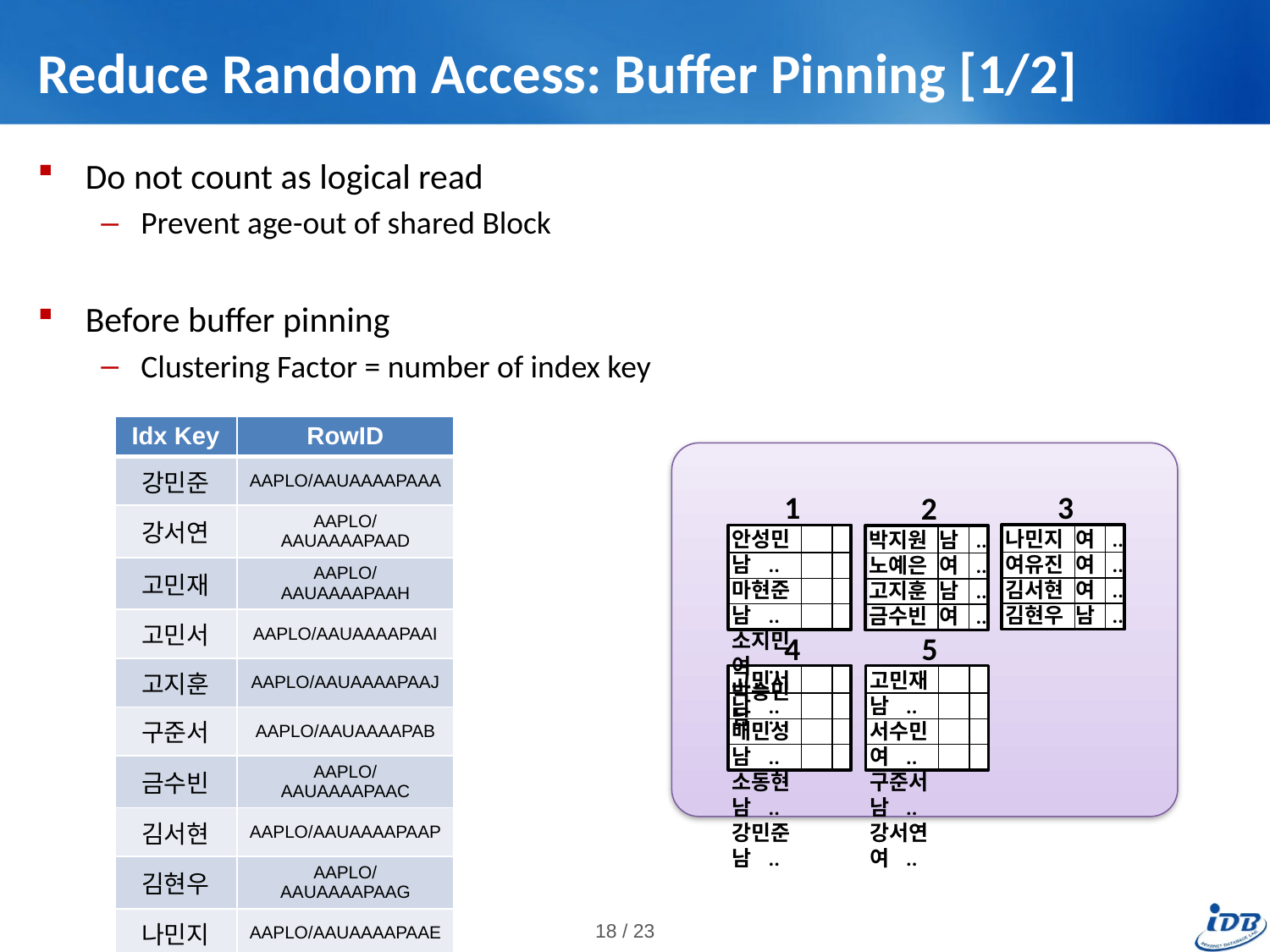

# Reduce Random Access: Buffer Pinning [1/2]
Do not count as logical read
Prevent age-out of shared Block

Before buffer pinning
Clustering Factor = number of index key
| Idx Key | RowID |
| --- | --- |
| 강민준 | AAPLO/AAUAAAAPAAA |
| 강서연 | AAPLO/AAUAAAAPAAD |
| 고민재 | AAPLO/AAUAAAAPAAH |
| 고민서 | AAPLO/AAUAAAAPAAI |
| 고지훈 | AAPLO/AAUAAAAPAAJ |
| 구준서 | AAPLO/AAUAAAAPAB |
| 금수빈 | AAPLO/AAUAAAAPAAC |
| 김서현 | AAPLO/AAUAAAAPAAP |
| 김현우 | AAPLO/AAUAAAAPAAG |
| 나민지 | AAPLO/AAUAAAAPAAE |

3

나민지  여  ..
여유진  여  ..
김서현  여  ..
김현우  남  ..
1

안성민  남  ..
마현준  남  ..
소지민  여  ..
박승민  남  ..
2

박지원  남  ..
노예은  여  ..
고지훈  남  ..
금수빈  여  ..
4

고민서  남  ..
배민성  남  ..
소동현  남  ..
강민준  남  ..
5

고민재  남  ..
서수민  여  ..
구준서  남  ..
강서연  여  ..